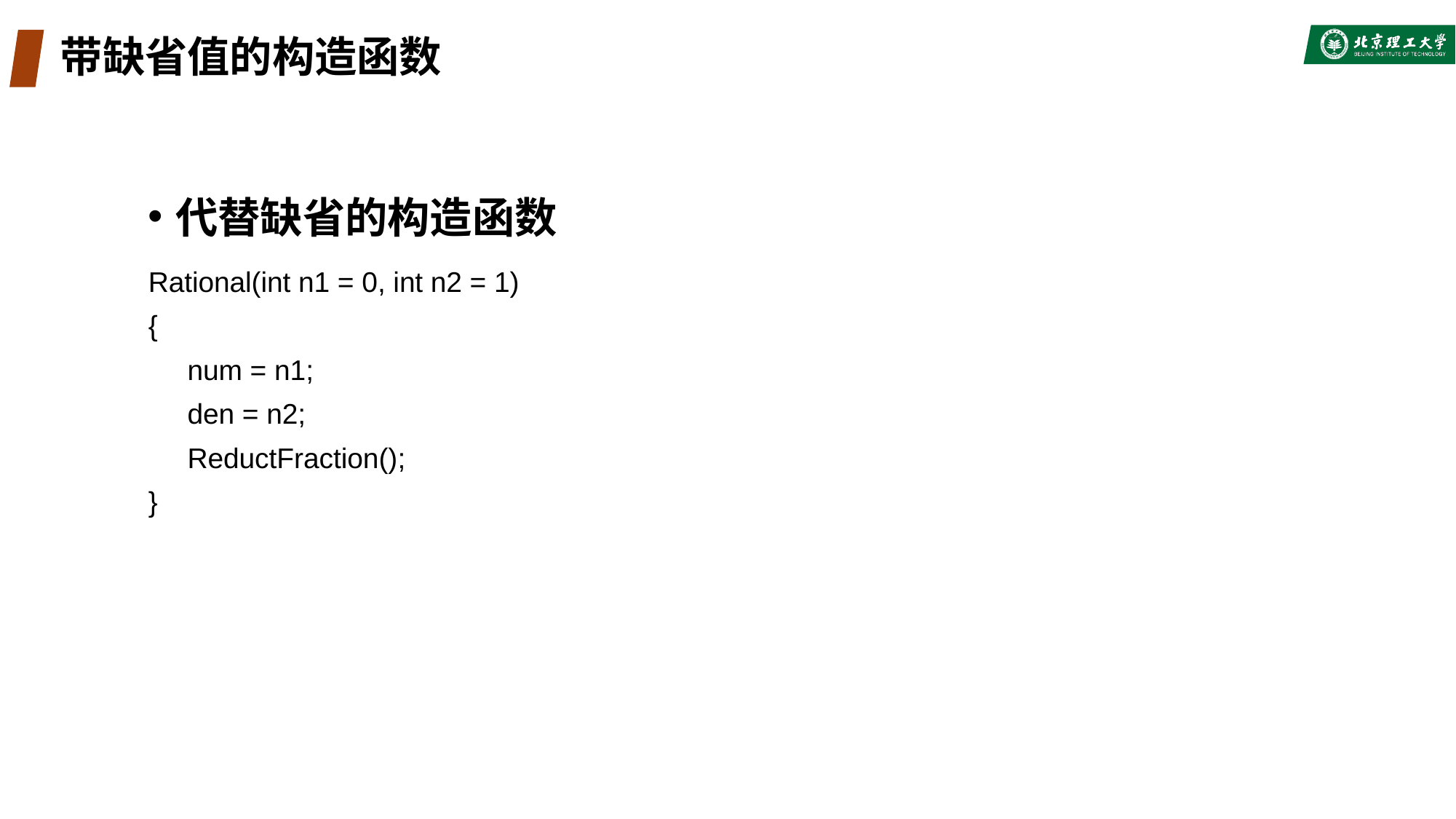

# 带缺省值的构造函数
代替缺省的构造函数
Rational(int n1 = 0, int n2 = 1)
{
     num = n1;
     den = n2;
     ReductFraction();
}